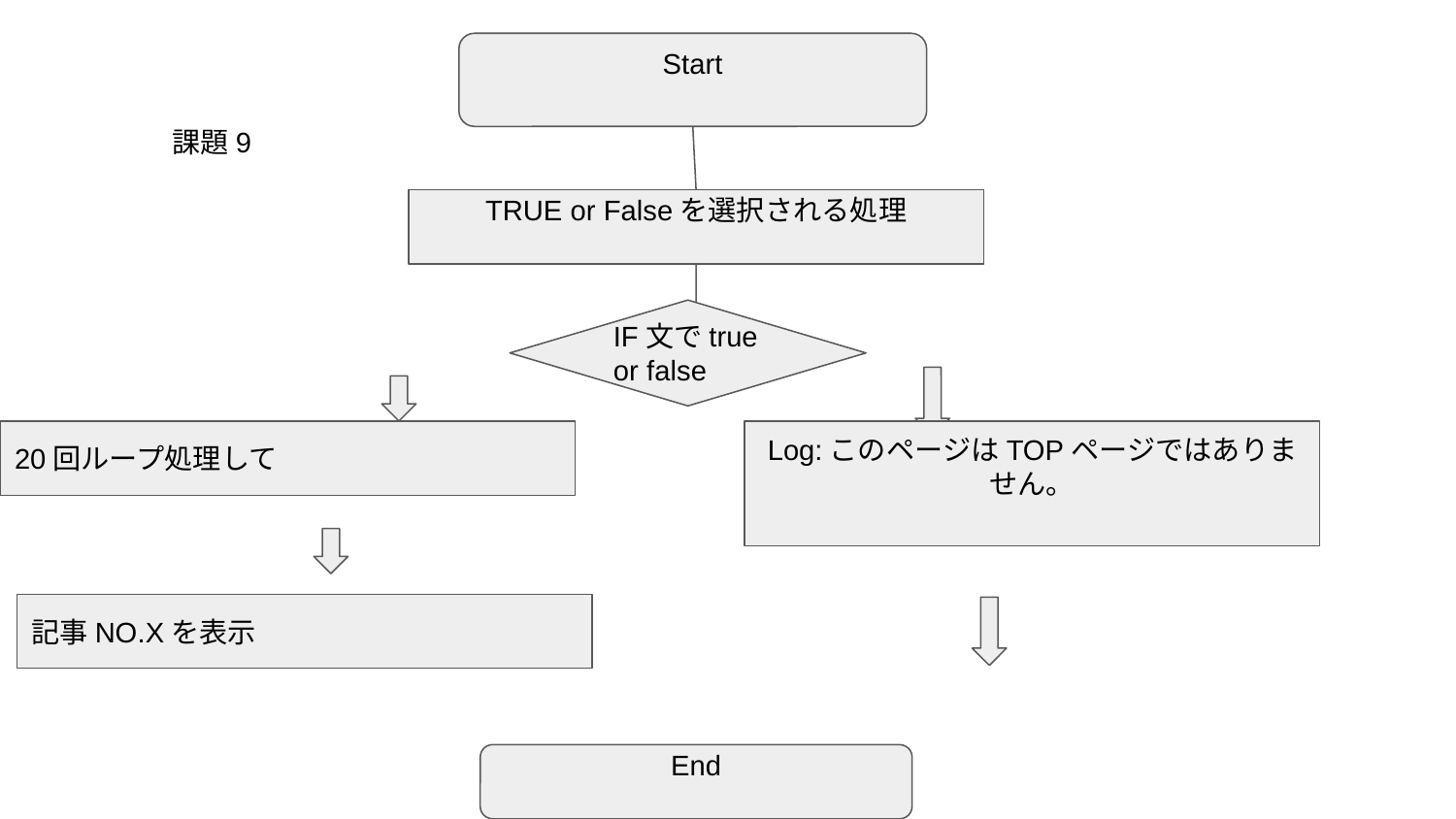

Start

課題9

TRUE or Falseを選択される処理

IF文でtrue or false

20回ループ処理して
Log:このページはTOPページではありません。

記事NO.Xを表示

End